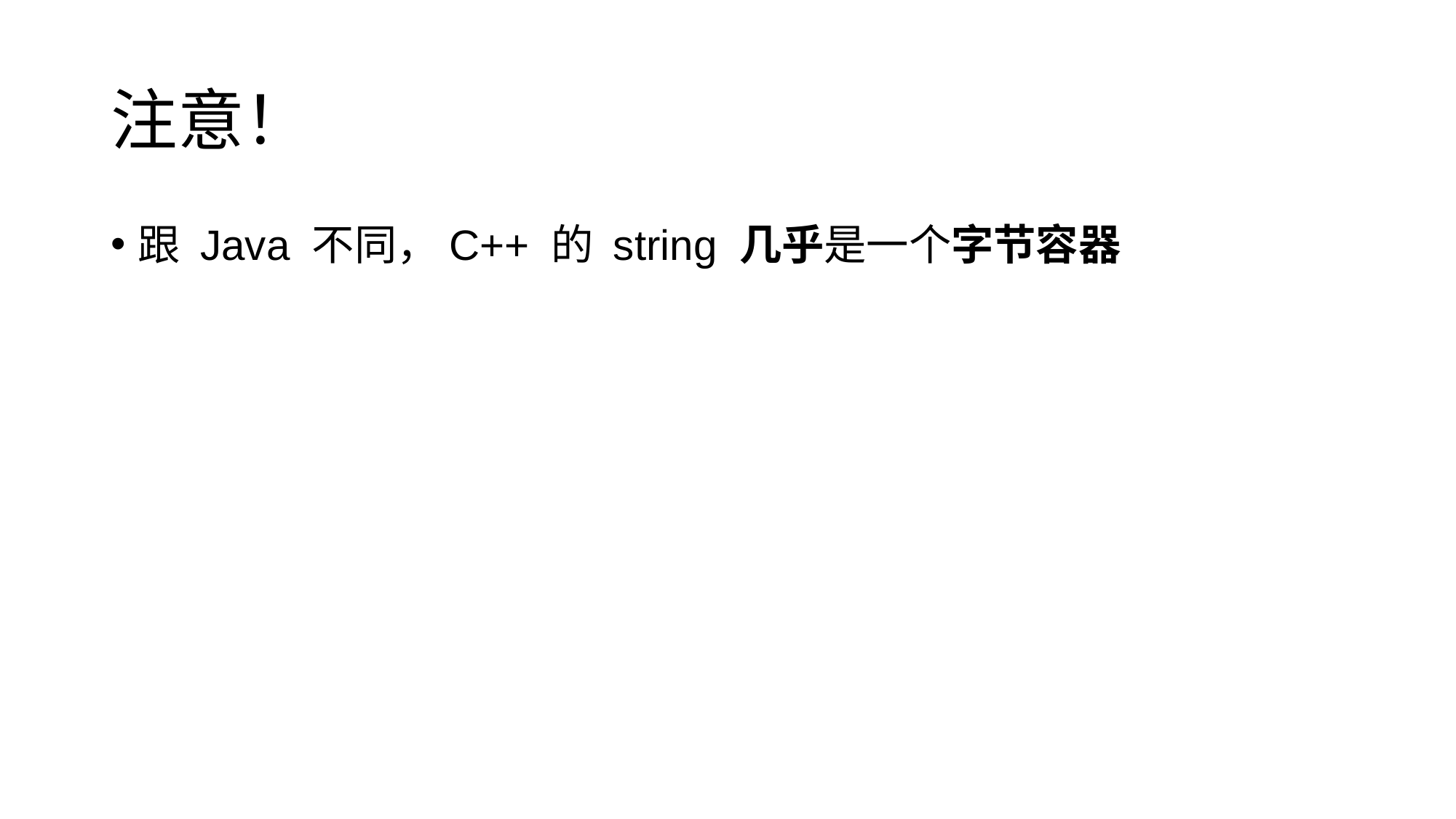

# 注意！
跟 Java 不同，C++ 的 string 几乎是一个字节容器